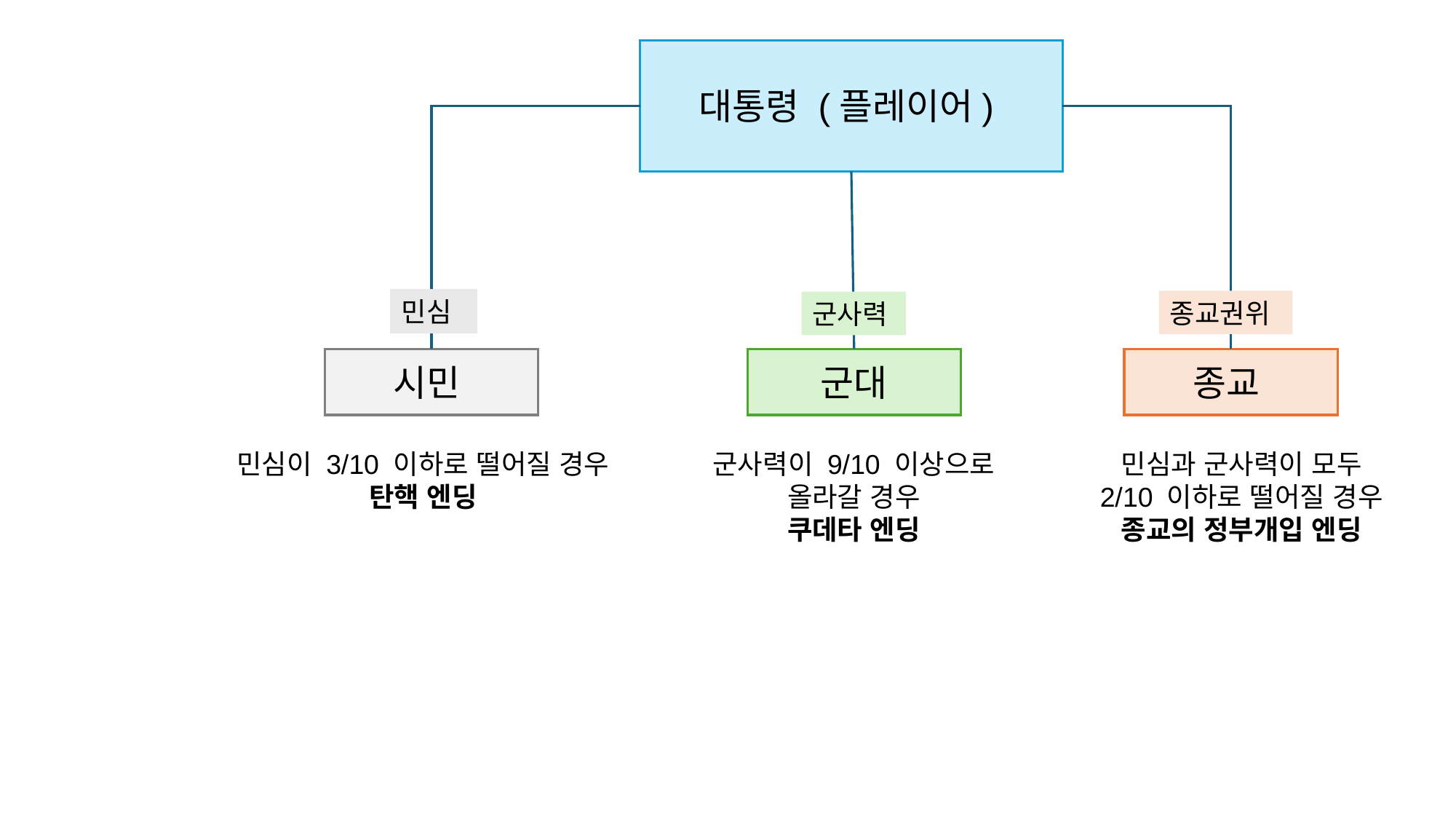

대통령 (플레이어)
민심
종교권위
군사력

시민
군대
종교
민심이 3/10 이하로 떨어질 경우
탄핵 엔딩
군사력이 9/10 이상으로
올라갈 경우
쿠데타 엔딩
민심과 군사력이 모두 2/10 이하로 떨어질 경우
종교의 정부개입 엔딩